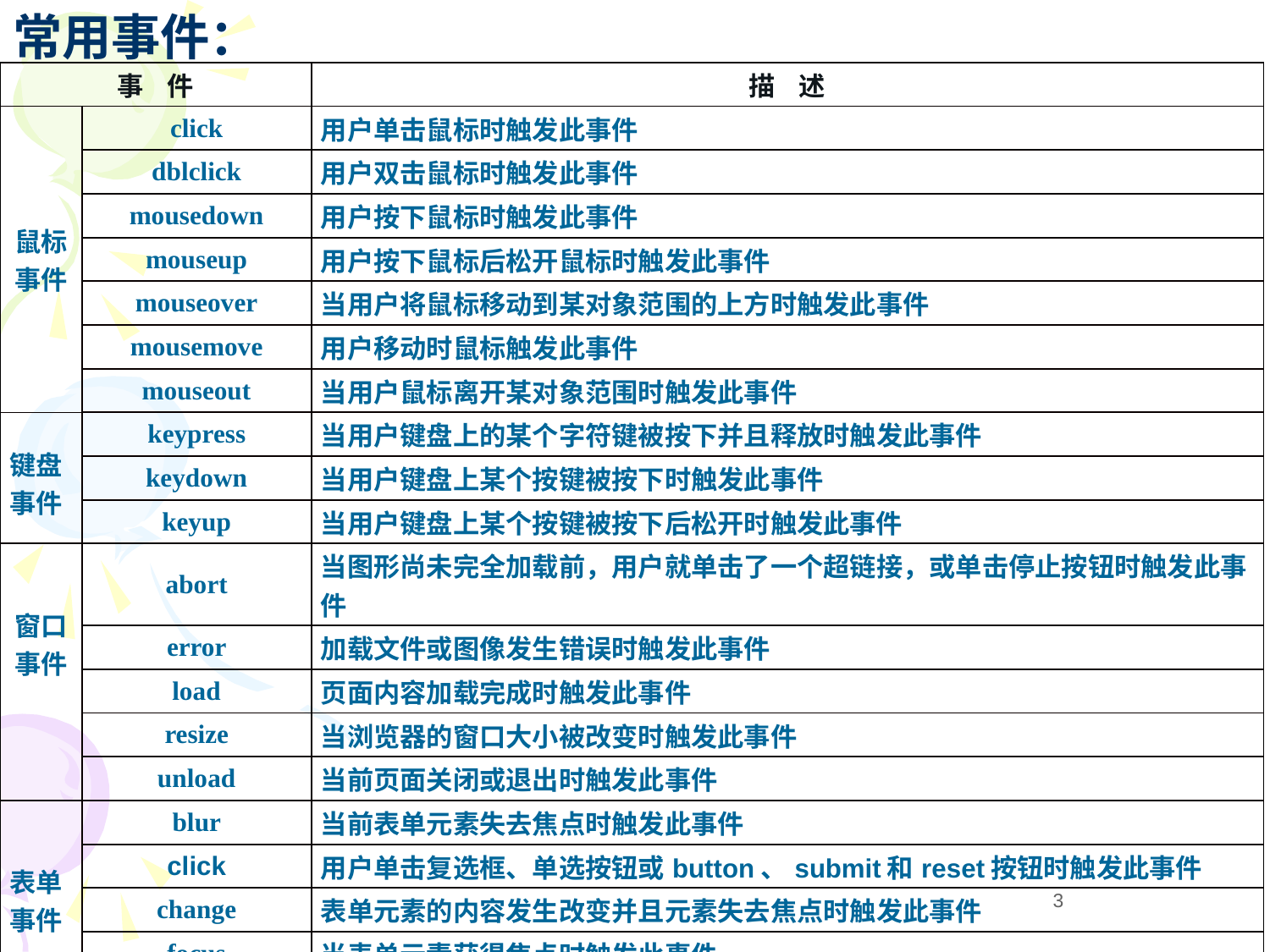

# 常用事件：
| 事 件 |  | 描 述 |
| --- | --- | --- |
| 鼠标事件 | click | 用户单击鼠标时触发此事件 |
|  | dblclick | 用户双击鼠标时触发此事件 |
|  | mousedown | 用户按下鼠标时触发此事件 |
|  | mouseup | 用户按下鼠标后松开鼠标时触发此事件 |
|  | mouseover | 当用户将鼠标移动到某对象范围的上方时触发此事件 |
|  | mousemove | 用户移动时鼠标触发此事件 |
|  | mouseout | 当用户鼠标离开某对象范围时触发此事件 |
| 键盘事件 | keypress | 当用户键盘上的某个字符键被按下并且释放时触发此事件 |
|  | keydown | 当用户键盘上某个按键被按下时触发此事件 |
|  | keyup | 当用户键盘上某个按键被按下后松开时触发此事件 |
| 窗口事件 | abort | 当图形尚未完全加载前，用户就单击了一个超链接，或单击停止按钮时触发此事件 |
|  | error | 加载文件或图像发生错误时触发此事件 |
|  | load | 页面内容加载完成时触发此事件 |
|  | resize | 当浏览器的窗口大小被改变时触发此事件 |
|  | unload | 当前页面关闭或退出时触发此事件 |
| 表单事件 | blur | 当前表单元素失去焦点时触发此事件 |
|  | click | 用户单击复选框、单选按钮或button、submit和reset按钮时触发此事件 |
|  | change | 表单元素的内容发生改变并且元素失去焦点时触发此事件 |
|  | focus | 当表单元素获得焦点时触发此事件 |
|  | reset | 用户单击表单上的reset按钮时会触发此事件 |
|  | select | 用户选择了一个input或textarea表单域中的文本时触发此事件 |
|  | submit | 用户单击submit按钮提交表单时触发此事件 |
3